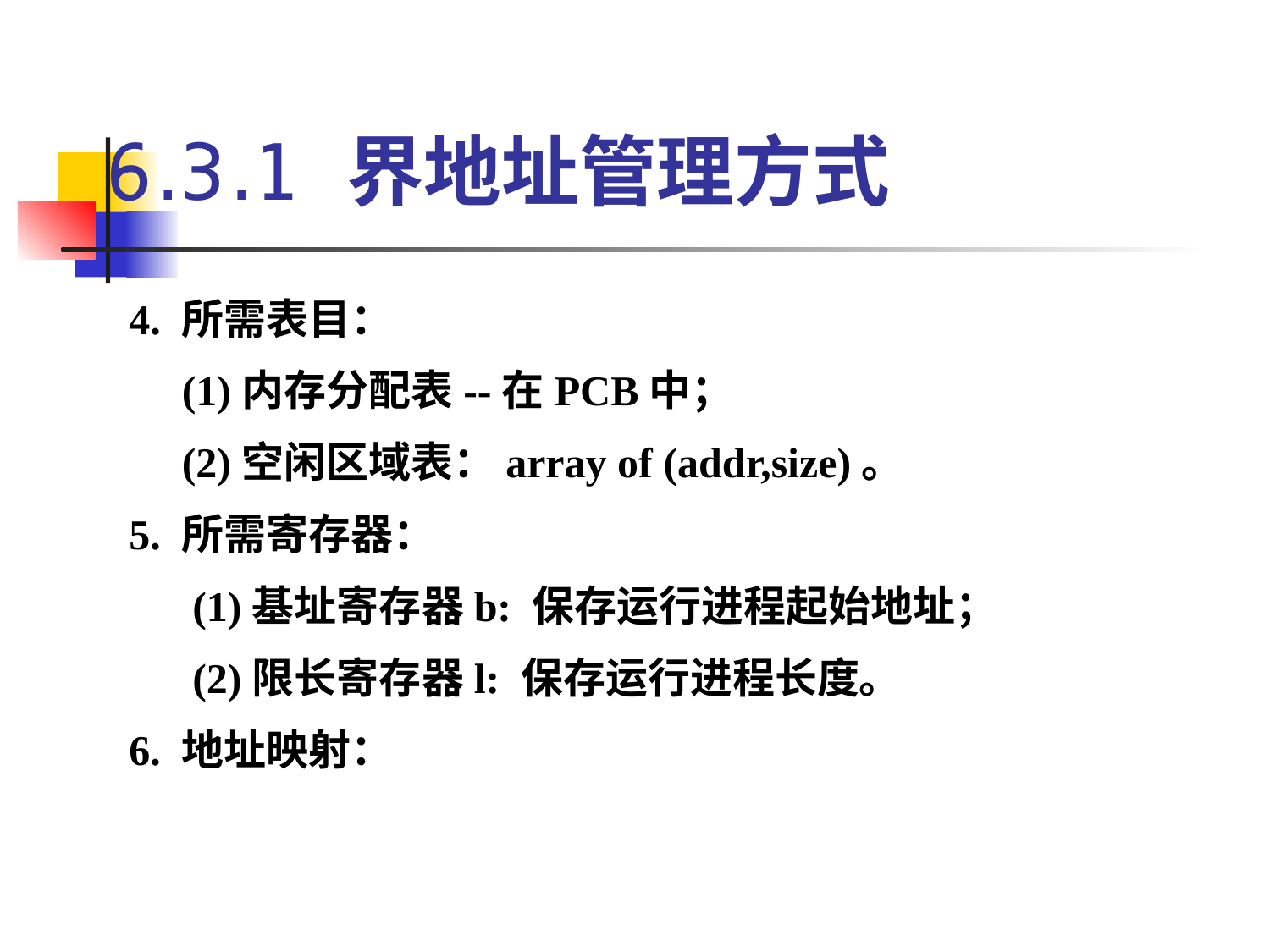

# 6.3.1 界地址管理方式
    4. 所需表目：
         (1)内存分配表--在PCB中；
         (2)空闲区域表：array of (addr,size)。
    5. 所需寄存器：
          (1)基址寄存器b: 保存运行进程起始地址；
          (2)限长寄存器l: 保存运行进程长度。
    6. 地址映射：